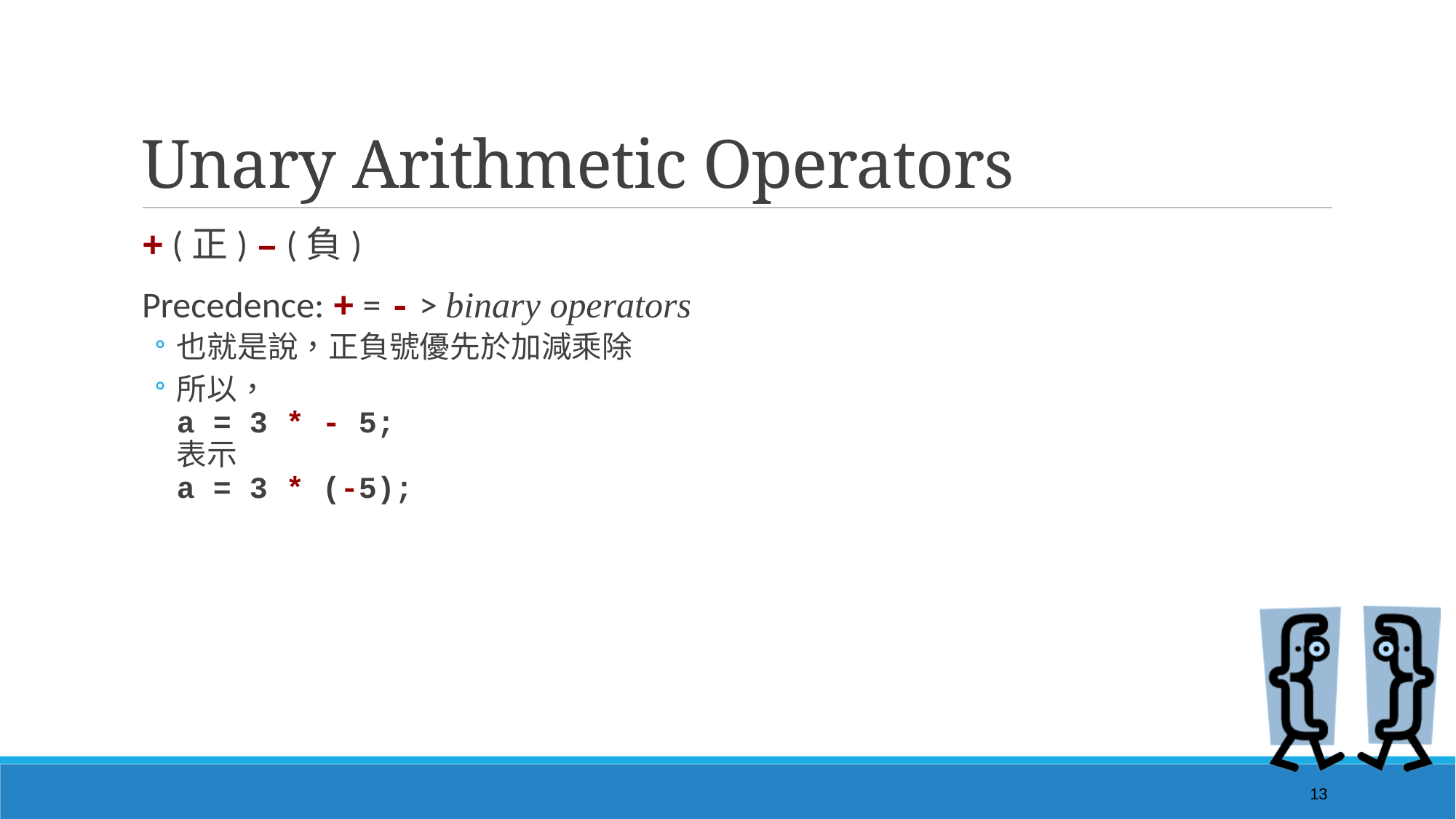

# Unary Arithmetic Operators
+ (正) – (負)
Precedence: + = - > binary operators
也就是說，正負號優先於加減乘除
所以，
a = 3 * - 5;
表示
a = 3 * (-5);
13